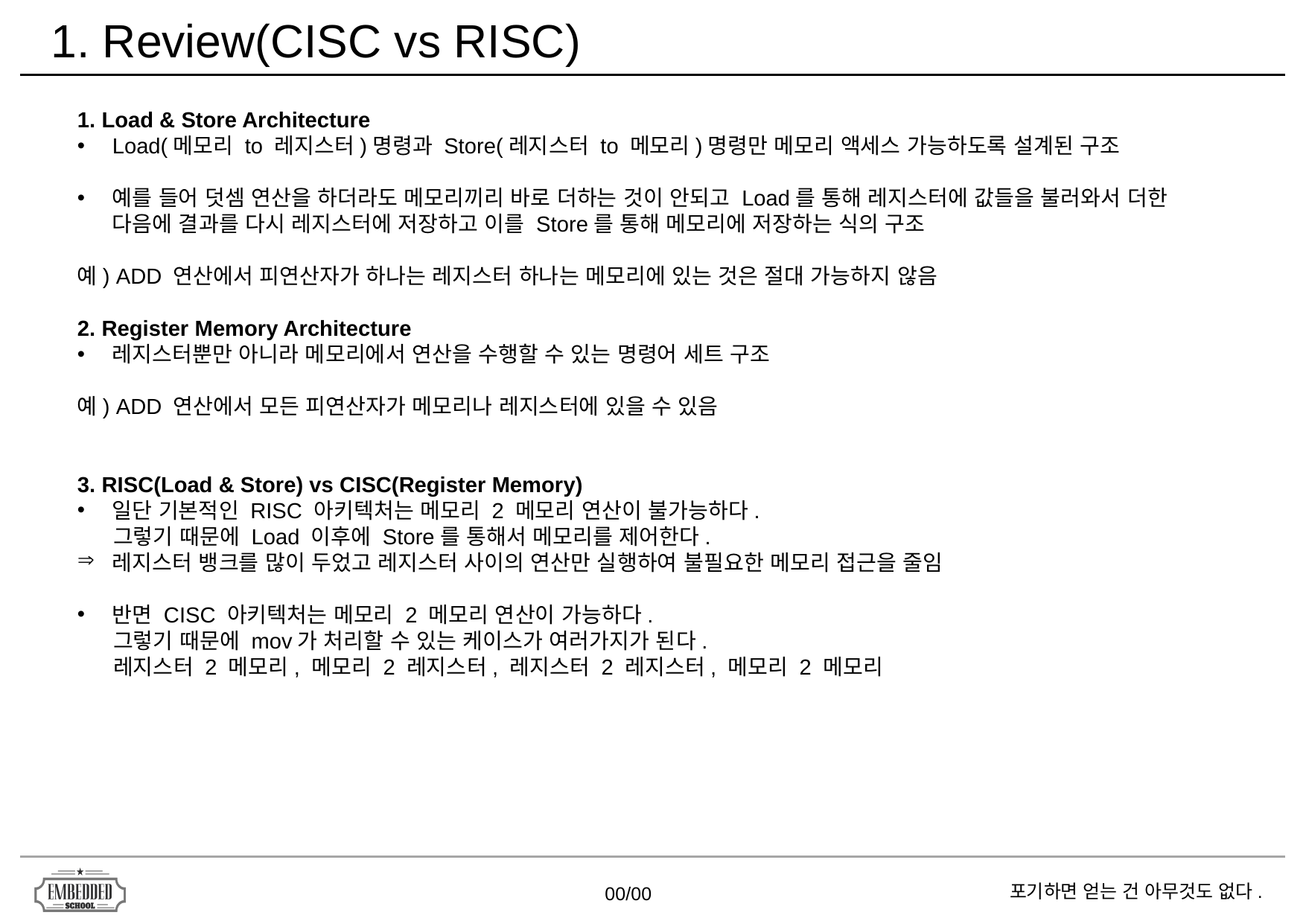

1. Review(CISC vs RISC)
1. Load & Store Architecture
Load(메모리 to 레지스터)명령과 Store(레지스터 to 메모리)명령만 메모리 액세스 가능하도록 설계된 구조

예를 들어 덧셈 연산을 하더라도 메모리끼리 바로 더하는 것이 안되고 Load를 통해 레지스터에 값들을 불러와서 더한 다음에 결과를 다시 레지스터에 저장하고 이를 Store를 통해 메모리에 저장하는 식의 구조

예) ADD 연산에서 피연산자가 하나는 레지스터 하나는 메모리에 있는 것은 절대 가능하지 않음

2. Register Memory Architecture
레지스터뿐만 아니라 메모리에서 연산을 수행할 수 있는 명령어 세트 구조

예) ADD 연산에서 모든 피연산자가 메모리나 레지스터에 있을 수 있음

3. RISC(Load & Store) vs CISC(Register Memory)
일단 기본적인 RISC 아키텍처는 메모리 2 메모리 연산이 불가능하다.
     그렇기 때문에 Load 이후에 Store를 통해서 메모리를 제어한다.
레지스터 뱅크를 많이 두었고 레지스터 사이의 연산만 실행하여 불필요한 메모리 접근을 줄임

반면 CISC 아키텍처는 메모리 2 메모리 연산이 가능하다.
     그렇기 때문에 mov가 처리할 수 있는 케이스가 여러가지가 된다.
     레지스터 2 메모리, 메모리 2 레지스터, 레지스터 2 레지스터, 메모리 2 메모리

00/00